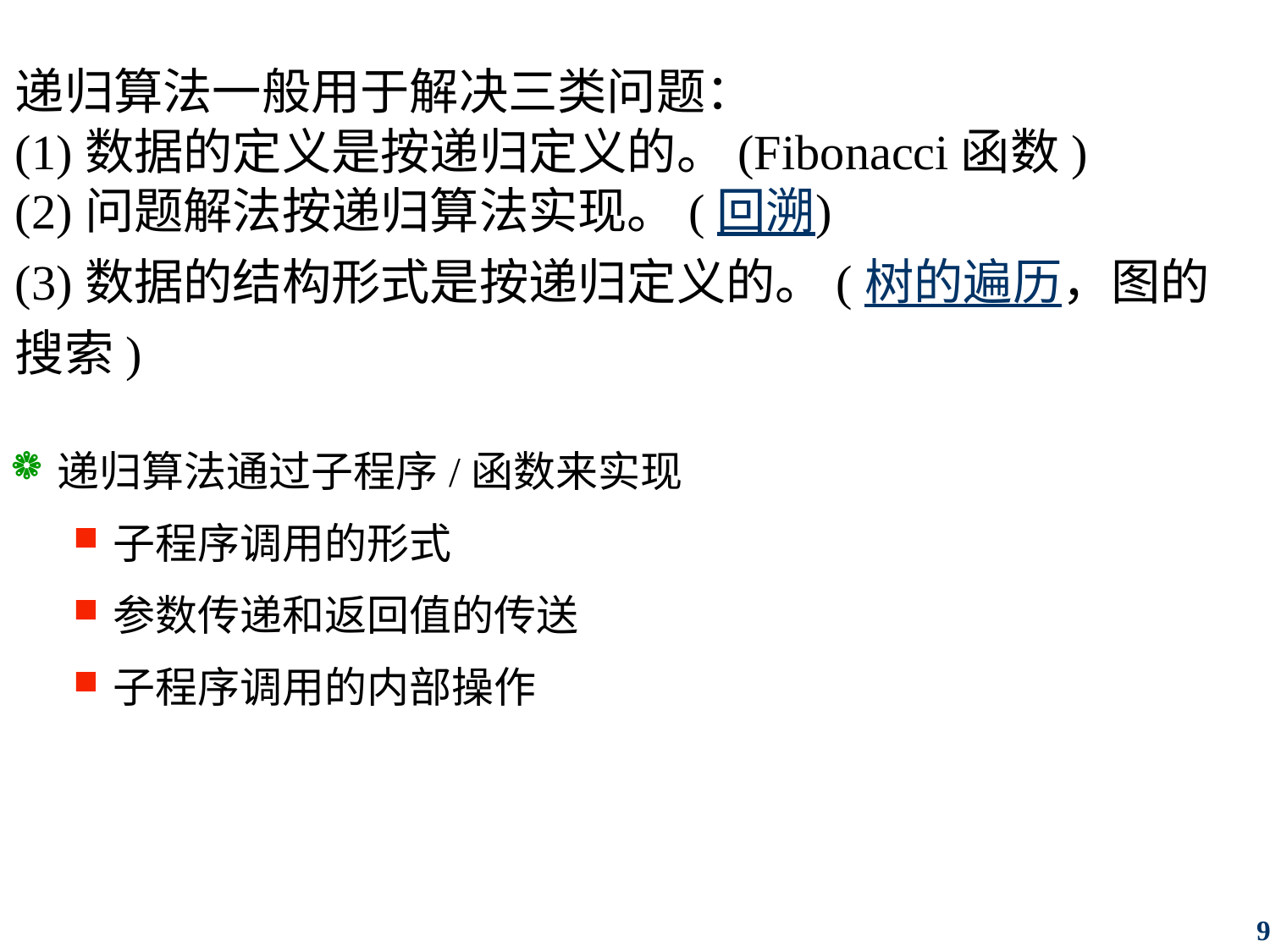

递归算法一般用于解决三类问题：
(1)数据的定义是按递归定义的。(Fibonacci函数)
(2)问题解法按递归算法实现。(回溯)
(3)数据的结构形式是按递归定义的。(树的遍历，图的搜索)
递归算法通过子程序/函数来实现
子程序调用的形式
参数传递和返回值的传送
子程序调用的内部操作